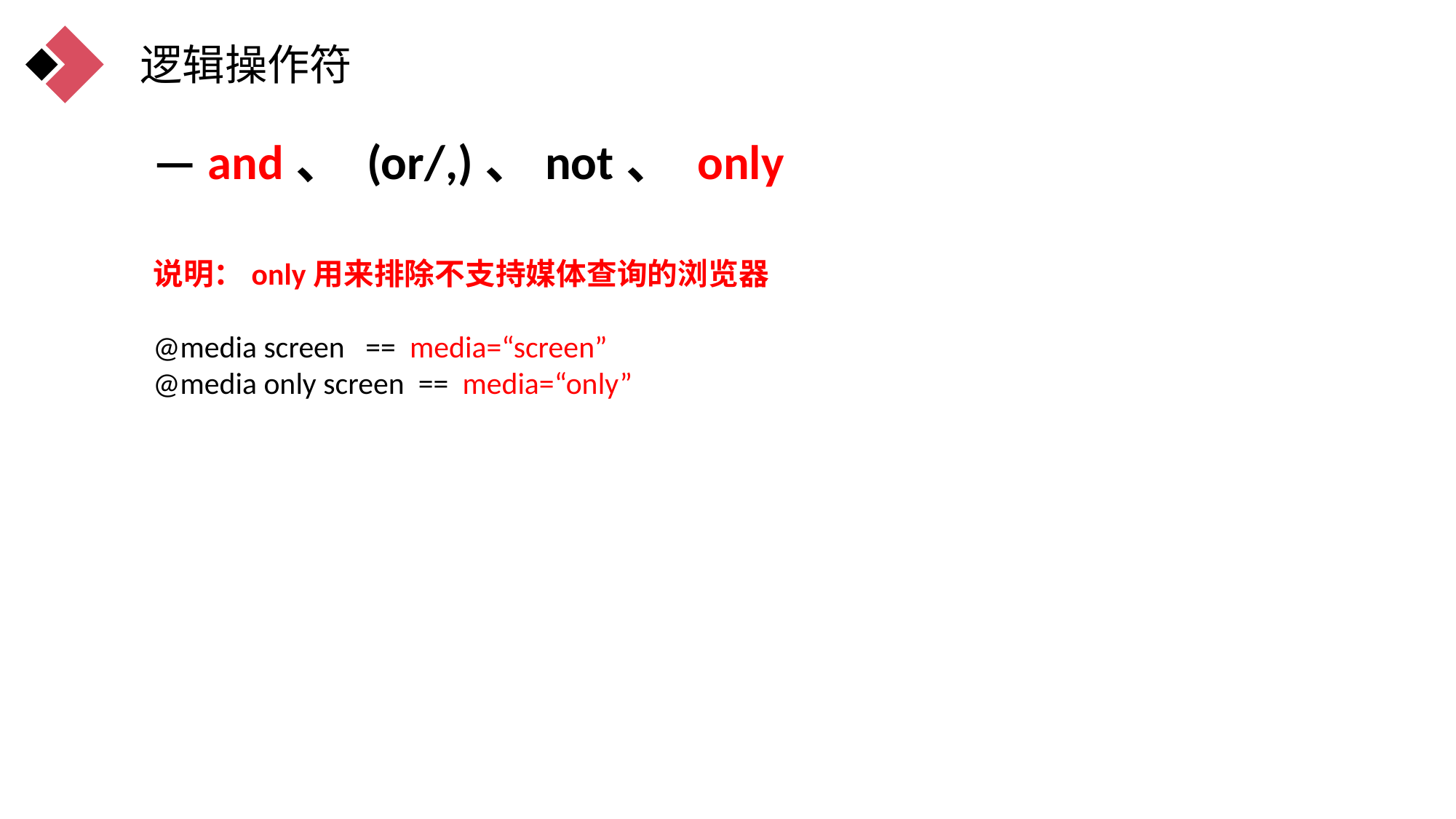

逻辑操作符

— and、 (or/,)、not、 only

说明：only用来排除不支持媒体查询的浏览器

@media screen   ==  media=“screen”
@media only screen  ==  media=“only”